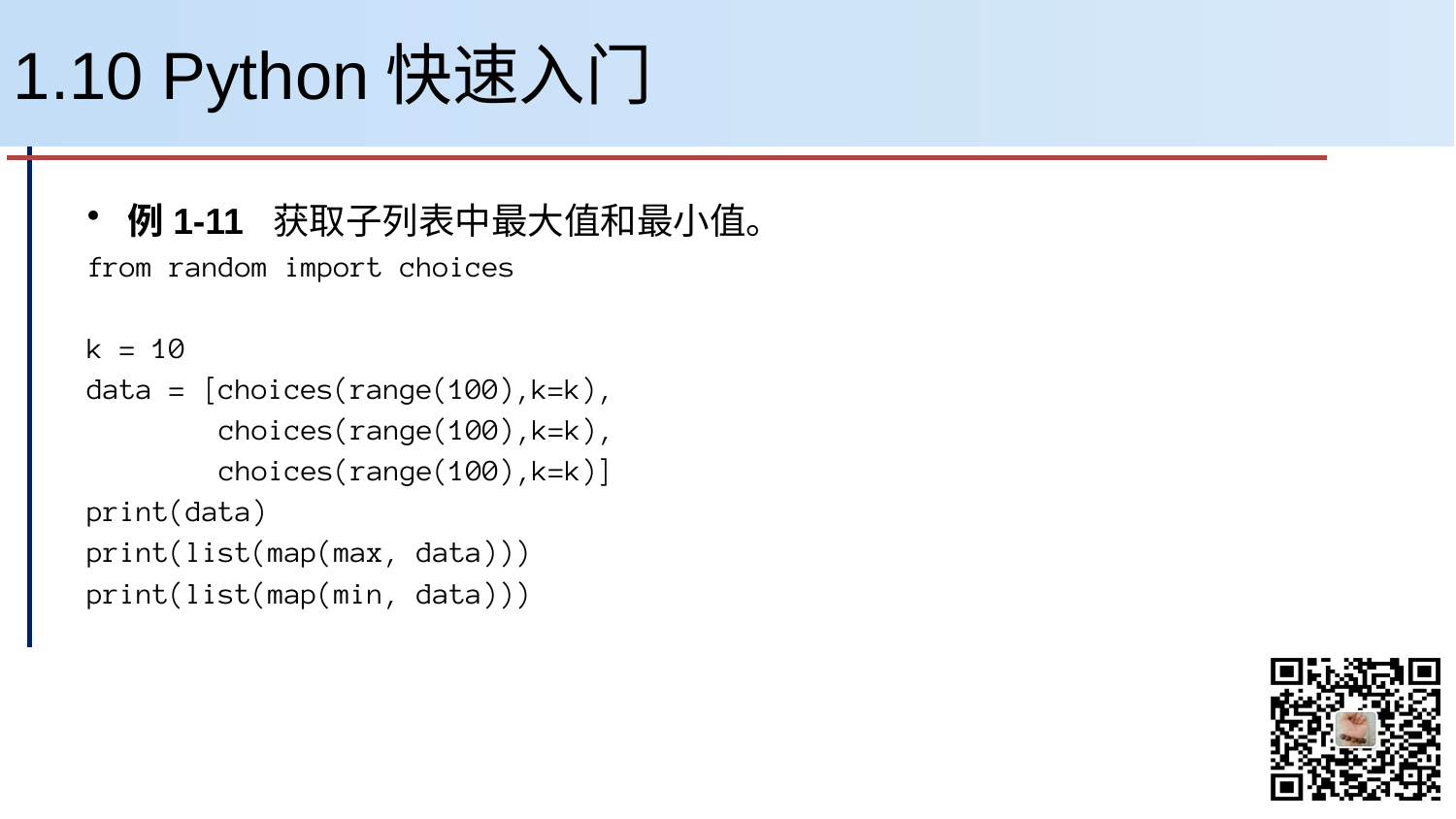

# 1.10 Python快速入门
例1-11  获取子列表中最大值和最小值。
from random import choices

k = 10
data = [choices(range(100),k=k),
        choices(range(100),k=k),
        choices(range(100),k=k)]
print(data)
print(list(map(max, data)))
print(list(map(min, data)))